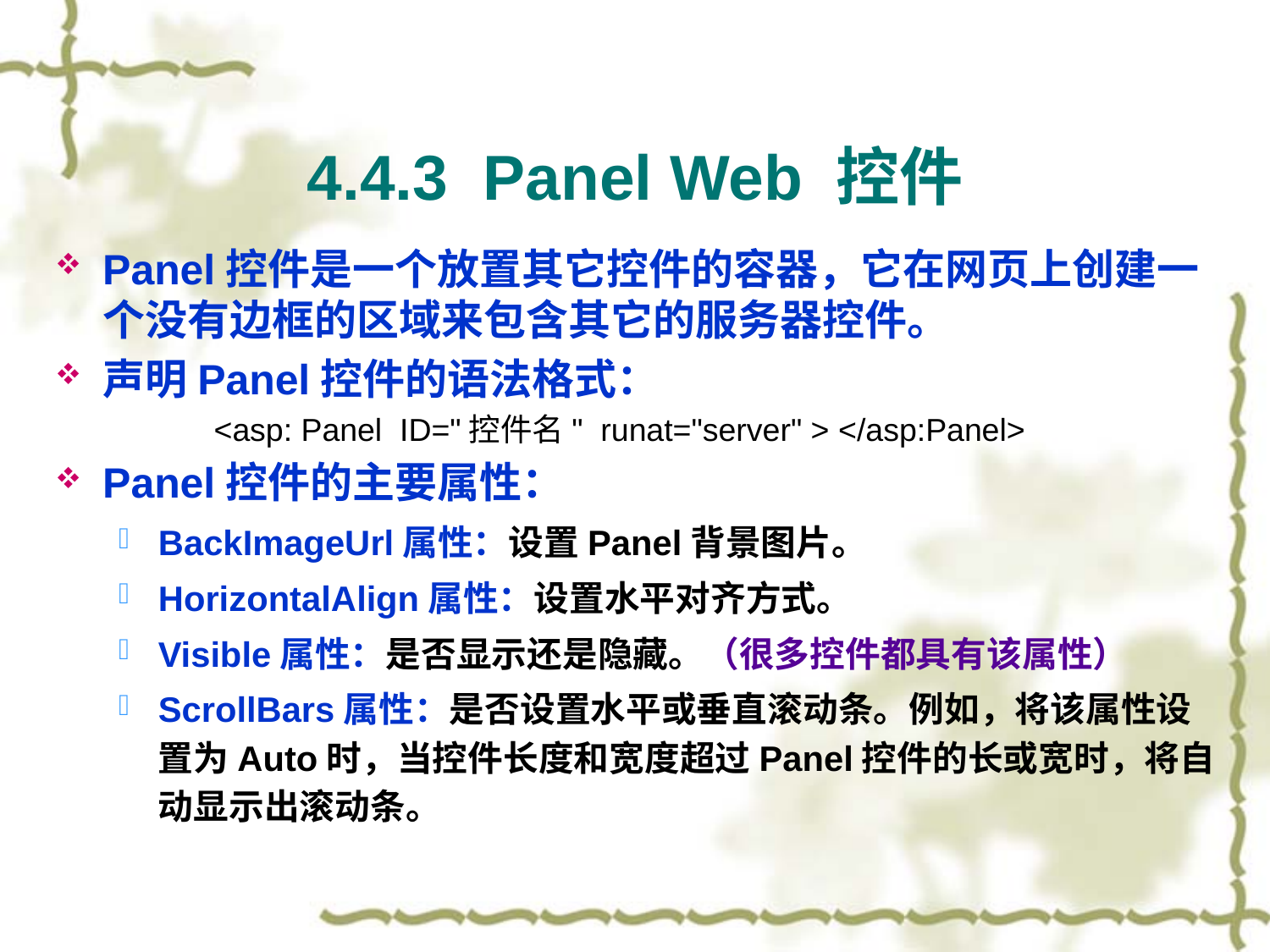

# 4.4.3  Panel Web 控件
Panel控件是一个放置其它控件的容器，它在网页上创建一个没有边框的区域来包含其它的服务器控件。
声明Panel控件的语法格式：
	<asp: Panel  ID="控件名"  runat="server" > </asp:Panel>
Panel控件的主要属性：
BackImageUrl属性：设置Panel背景图片。
HorizontalAlign属性：设置水平对齐方式。
Visible属性：是否显示还是隐藏。（很多控件都具有该属性）
ScrollBars属性：是否设置水平或垂直滚动条。例如，将该属性设置为Auto时，当控件长度和宽度超过Panel控件的长或宽时，将自动显示出滚动条。